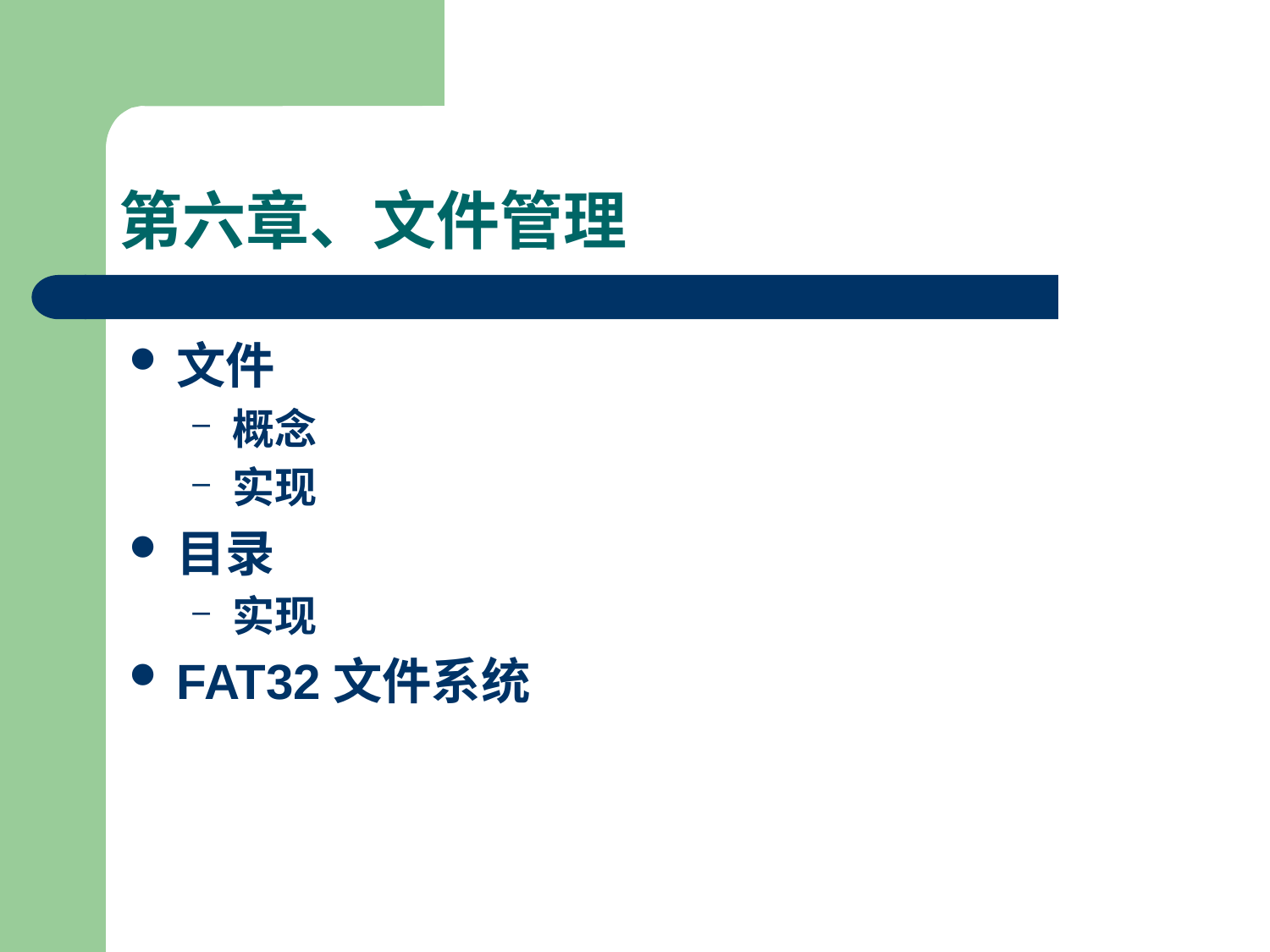

# 第六章、文件管理
文件
概念
实现
目录
实现
FAT32文件系统